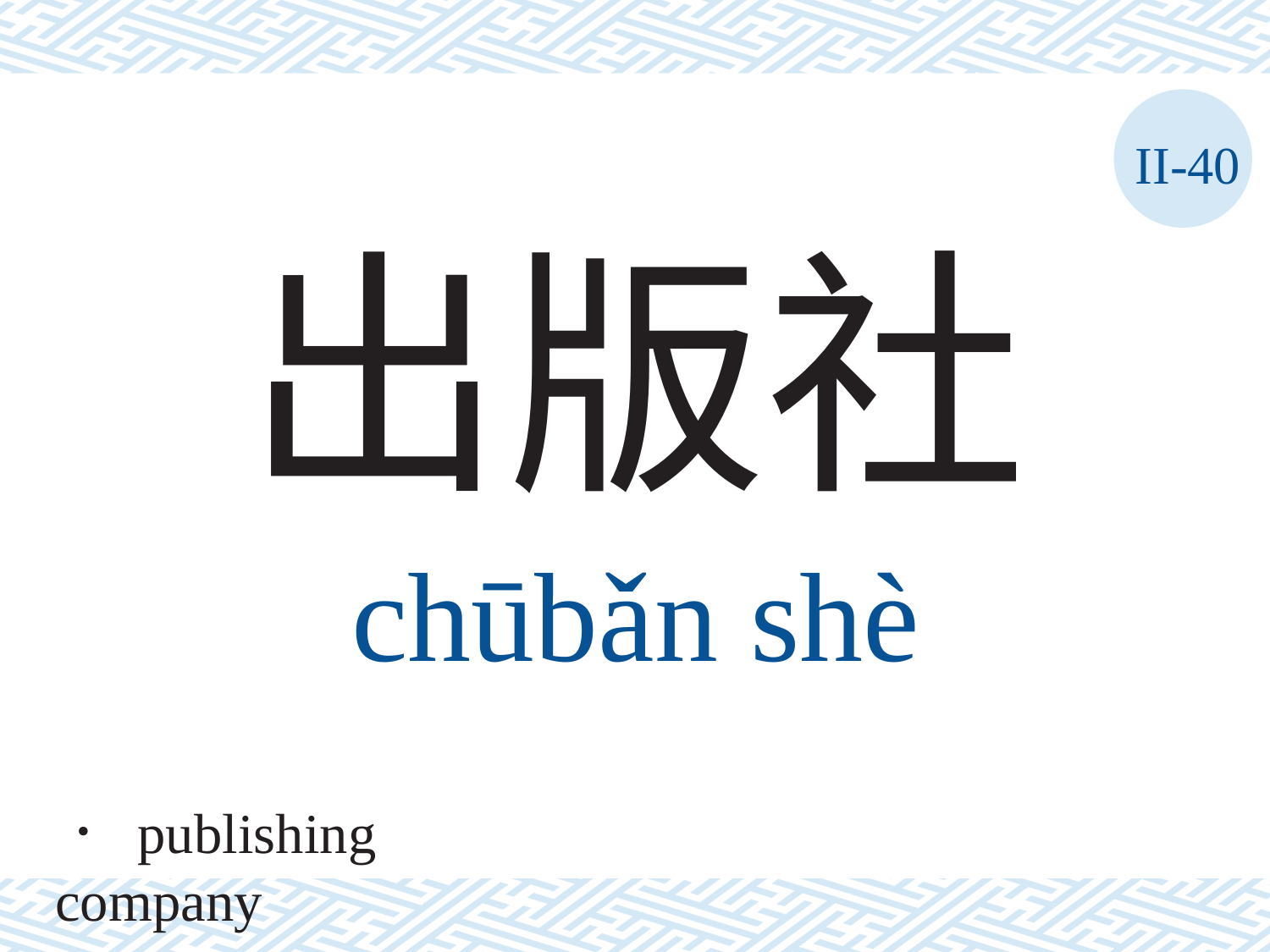

II-40
出版社
chūbǎn	shè
． publishing company